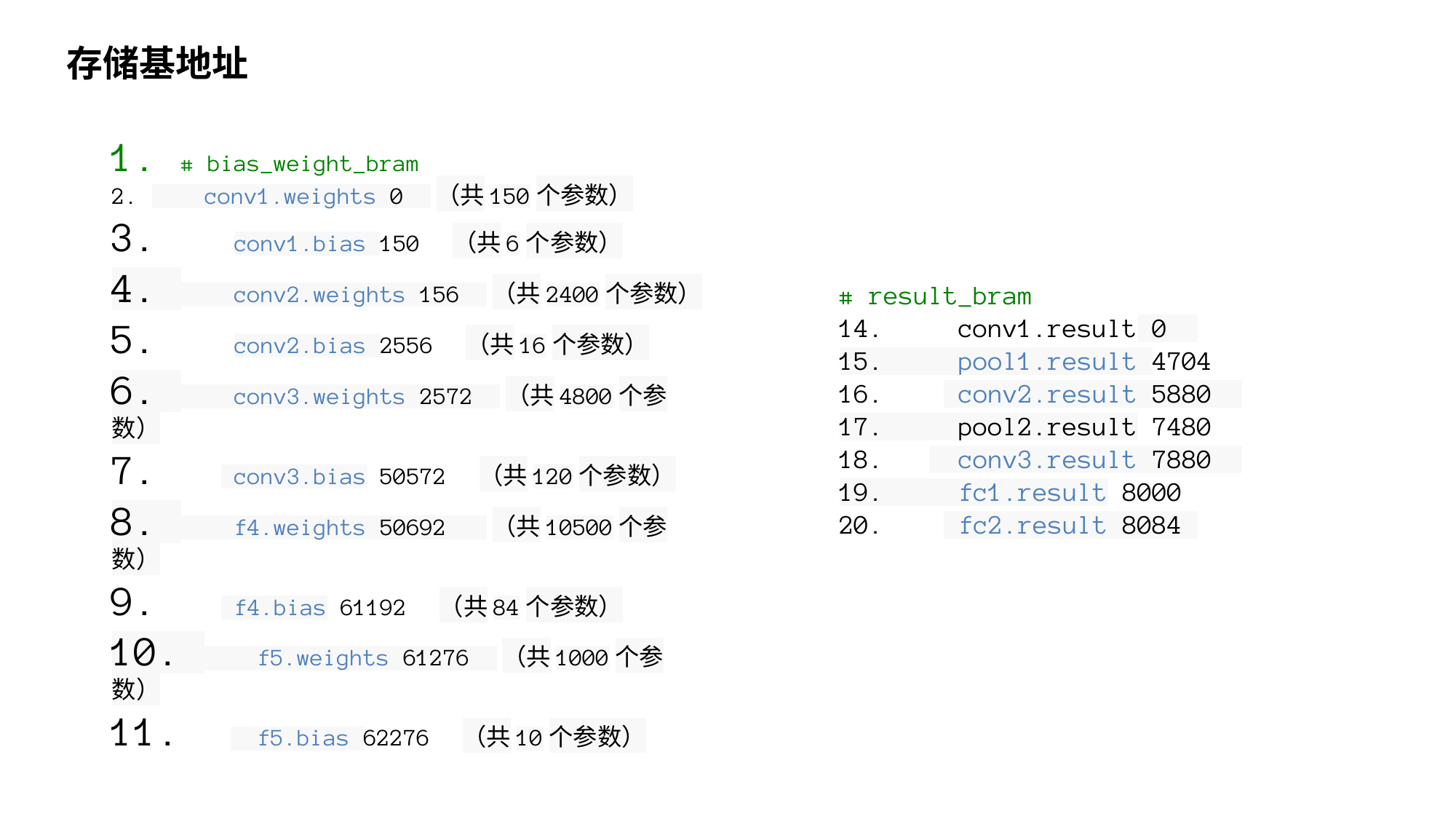

存储基地址
1. # bias_weight_bram  2.     conv1.weights 0  （共150个参数）3.     conv1.bias 150  （共6个参数）4.     conv2.weights 156  （共2400个参数）5.     conv2.bias 2556  （共16个参数）6.     conv3.weights 2572  （共4800个参数）7.     conv3.bias 50572  （共120个参数）8.     f4.weights 50692   （共10500个参数）9.     f4.bias 61192  （共84个参数）10.     f5.weights 61276  （共1000个参数）11.     f5.bias 62276  （共10个参数）
# result_bram  14.     conv1.result 0  15.     pool1.result 4704  16.     conv2.result 5880  17.     pool2.result 7480  18.     conv3.result 7880  19.     fc1.result 8000  20.     fc2.result 8084